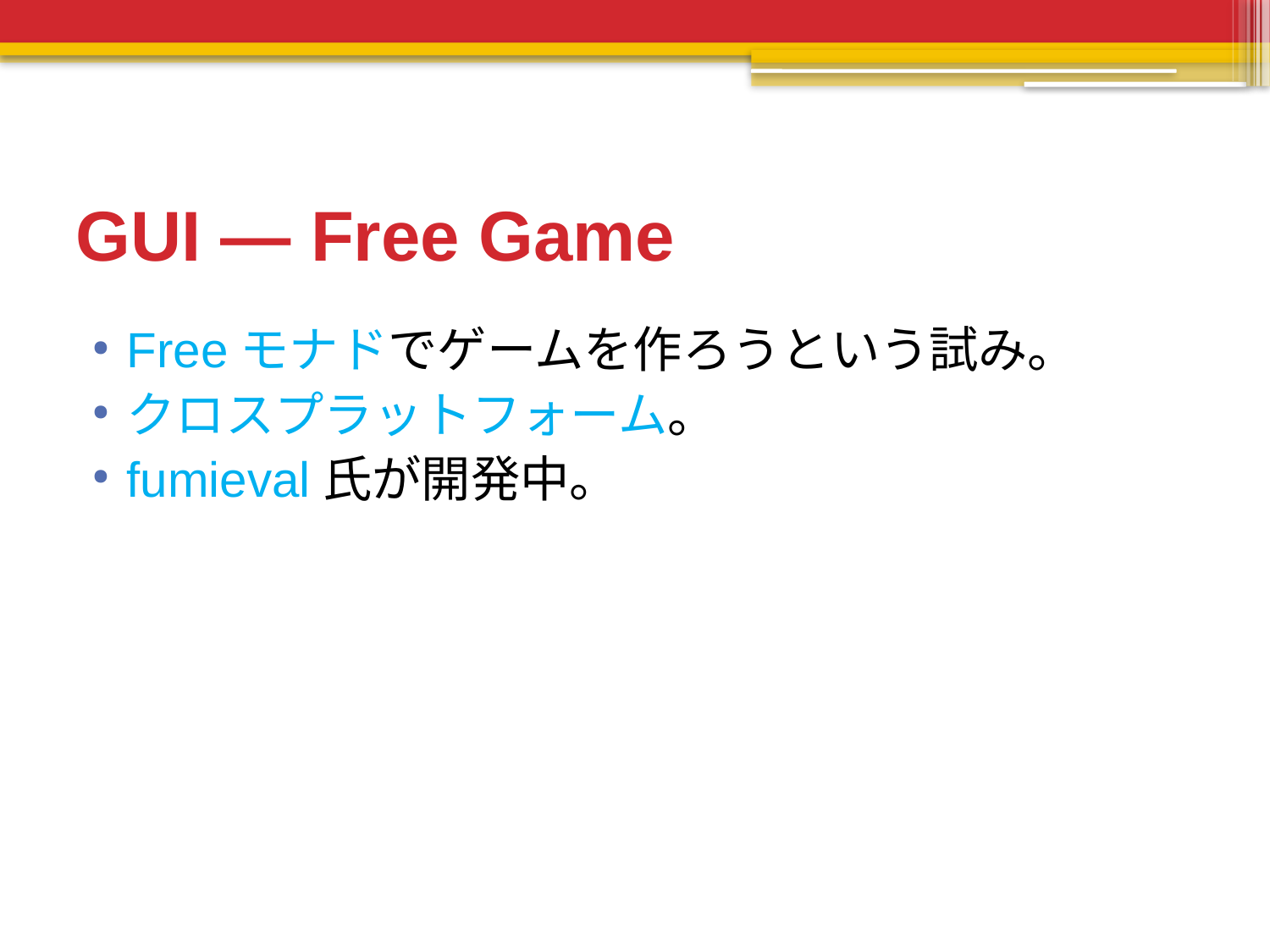

# GUI ― Free Game
Freeモナドでゲームを作ろうという試み。
クロスプラットフォーム。
fumieval氏が開発中。